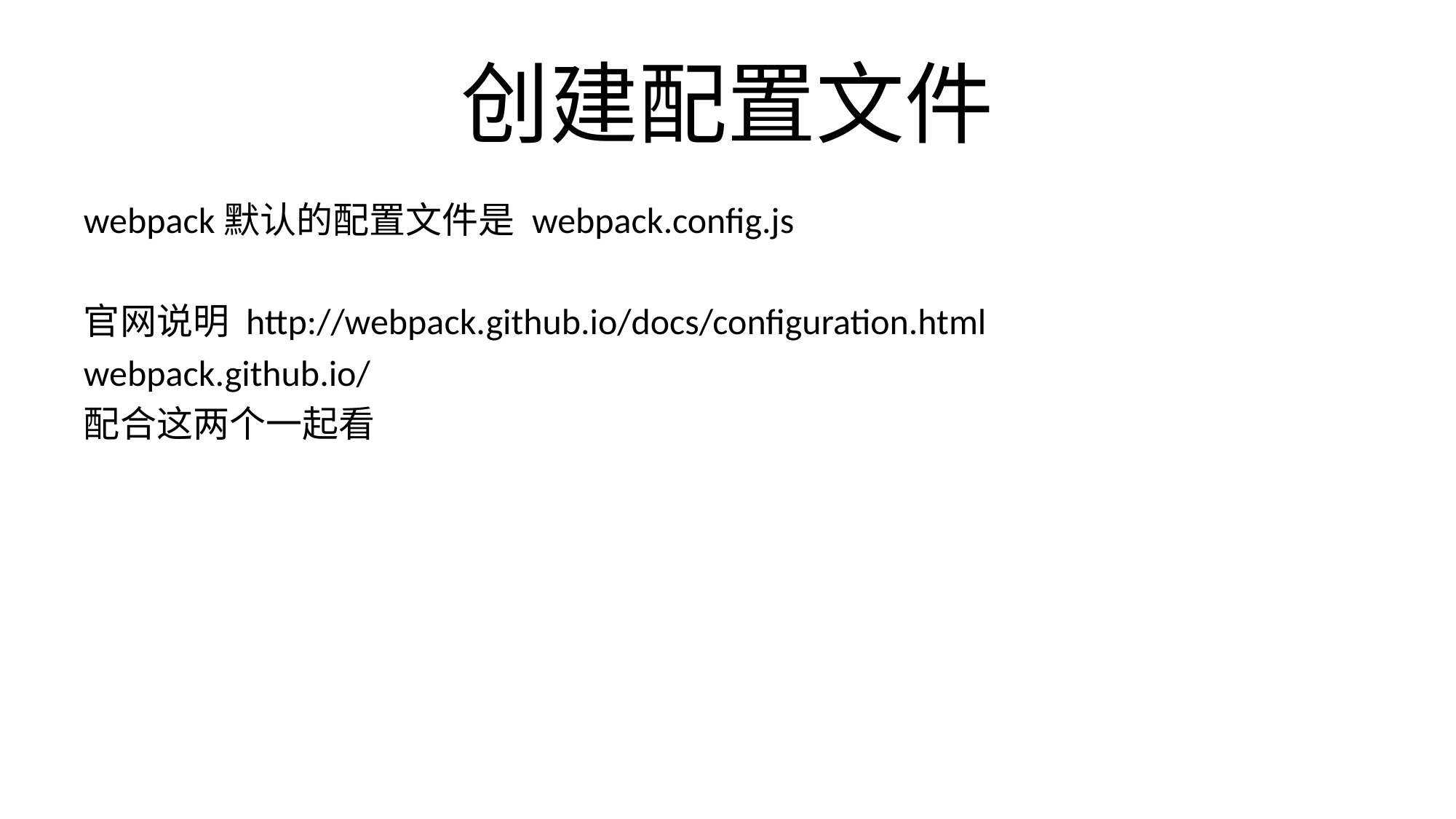

# 创建配置文件
webpack默认的配置文件是 webpack.config.js

官网说明 http://webpack.github.io/docs/configuration.html
webpack.github.io/
配合这两个一起看